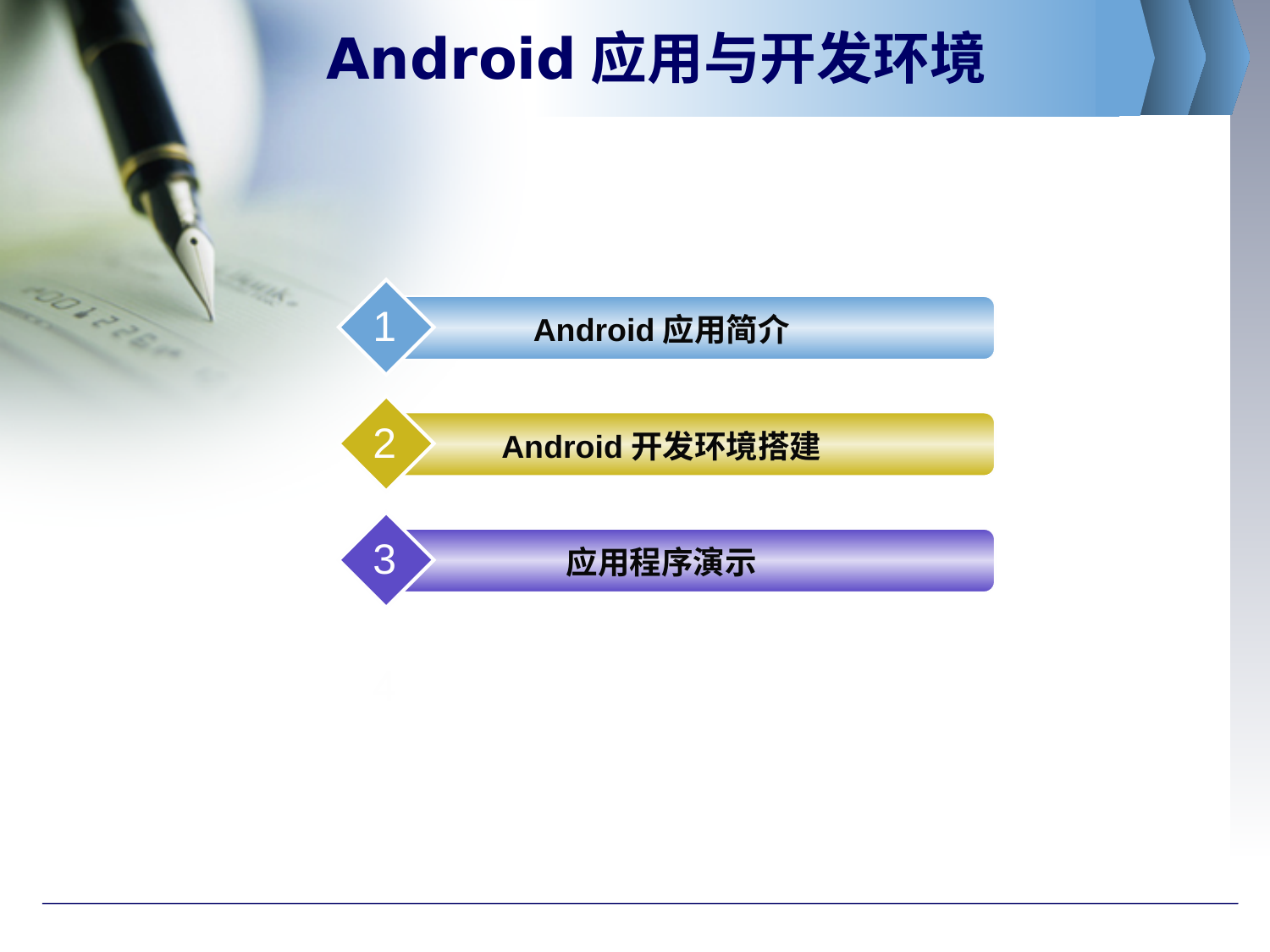

# Android应用与开发环境

1

Android应用简介

2

Android开发环境搭建

3

应用程序演示
4